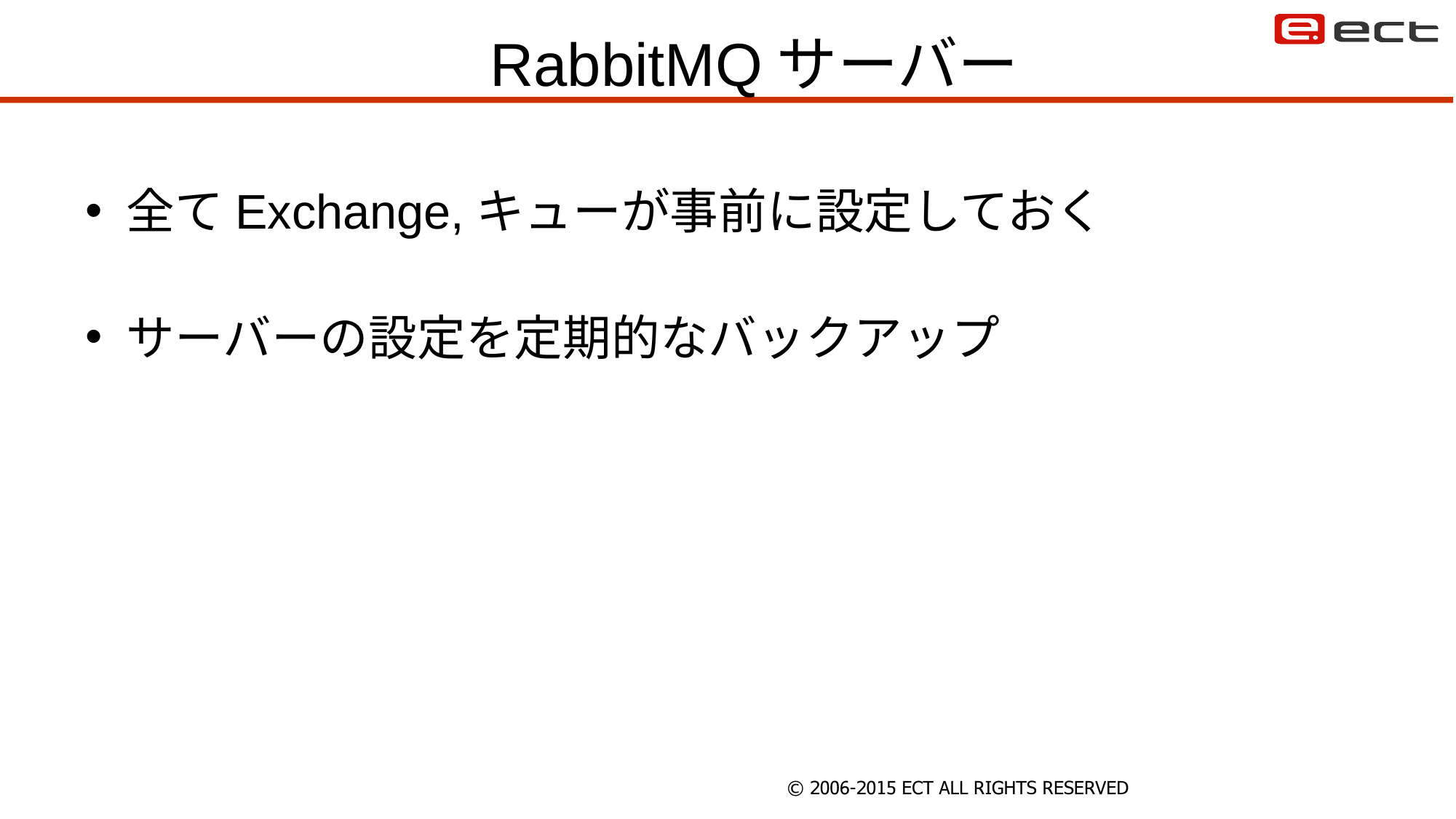

# RabbitMQサーバー
全てExchange,キューが事前に設定しておく
サーバーの設定を定期的なバックアップ